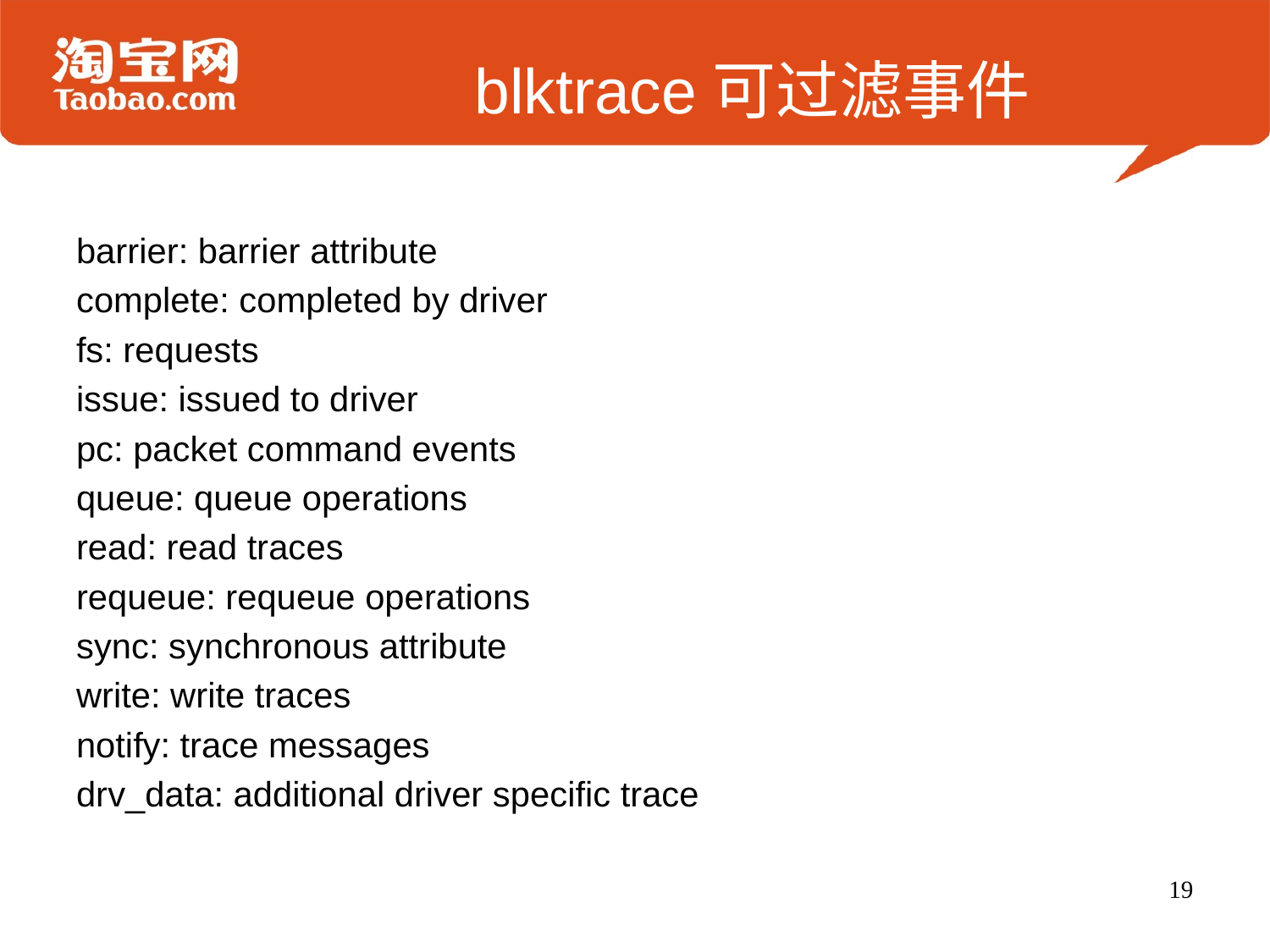

# blktrace可过滤事件
barrier: barrier attribute
complete: completed by driver
fs: requests
issue: issued to driver
pc: packet command events
queue: queue operations
read: read traces
requeue: requeue operations
sync: synchronous attribute
write: write traces
notify: trace messages
drv_data: additional driver specific trace
19